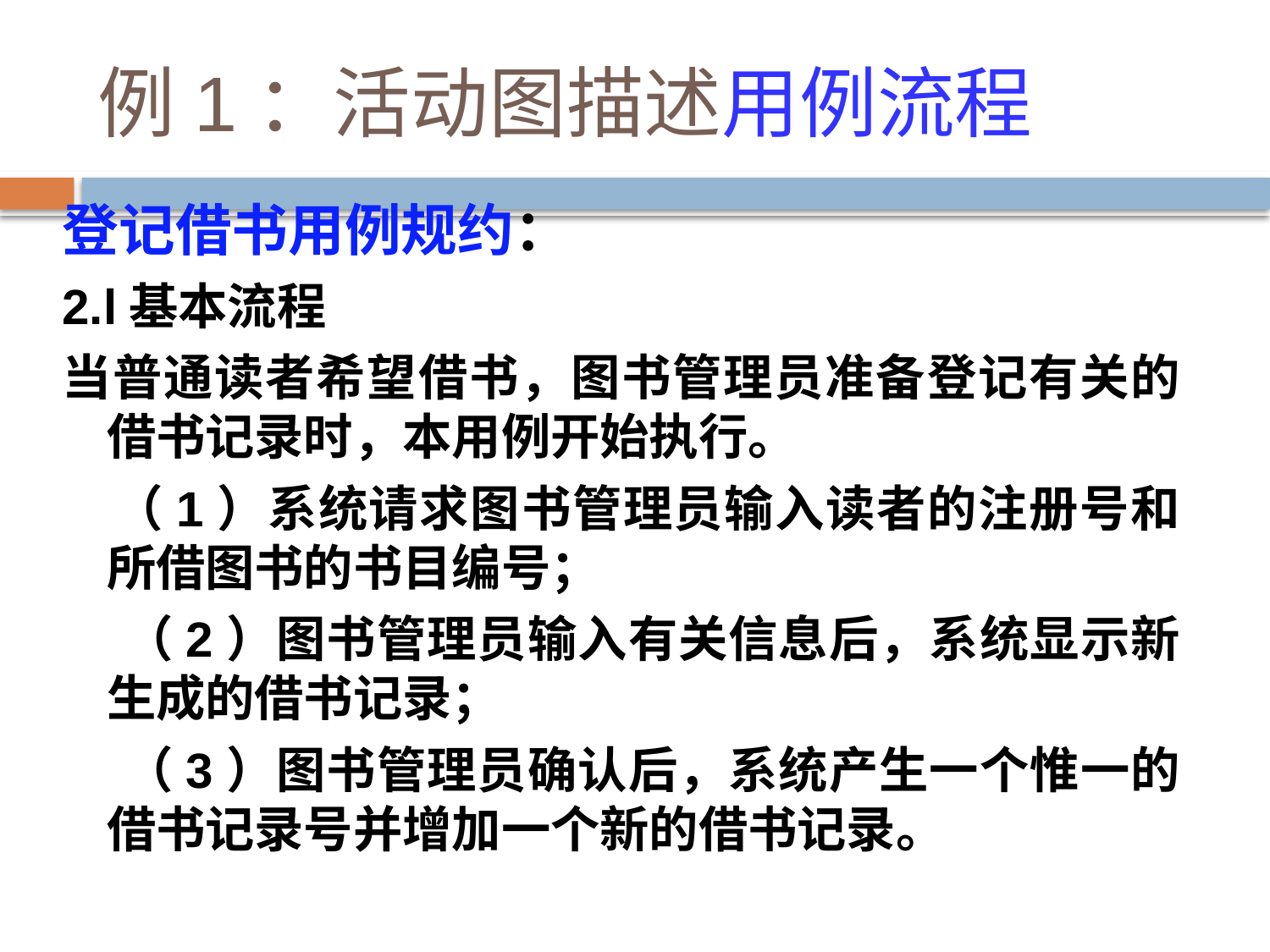

# 例1：活动图描述用例流程
登记借书用例规约：
2.l基本流程
当普通读者希望借书，图书管理员准备登记有关的借书记录时，本用例开始执行。
   （1）系统请求图书管理员输入读者的注册号和所借图书的书目编号；
    （2）图书管理员输入有关信息后，系统显示新生成的借书记录；
    （3）图书管理员确认后，系统产生一个惟一的借书记录号并增加一个新的借书记录。